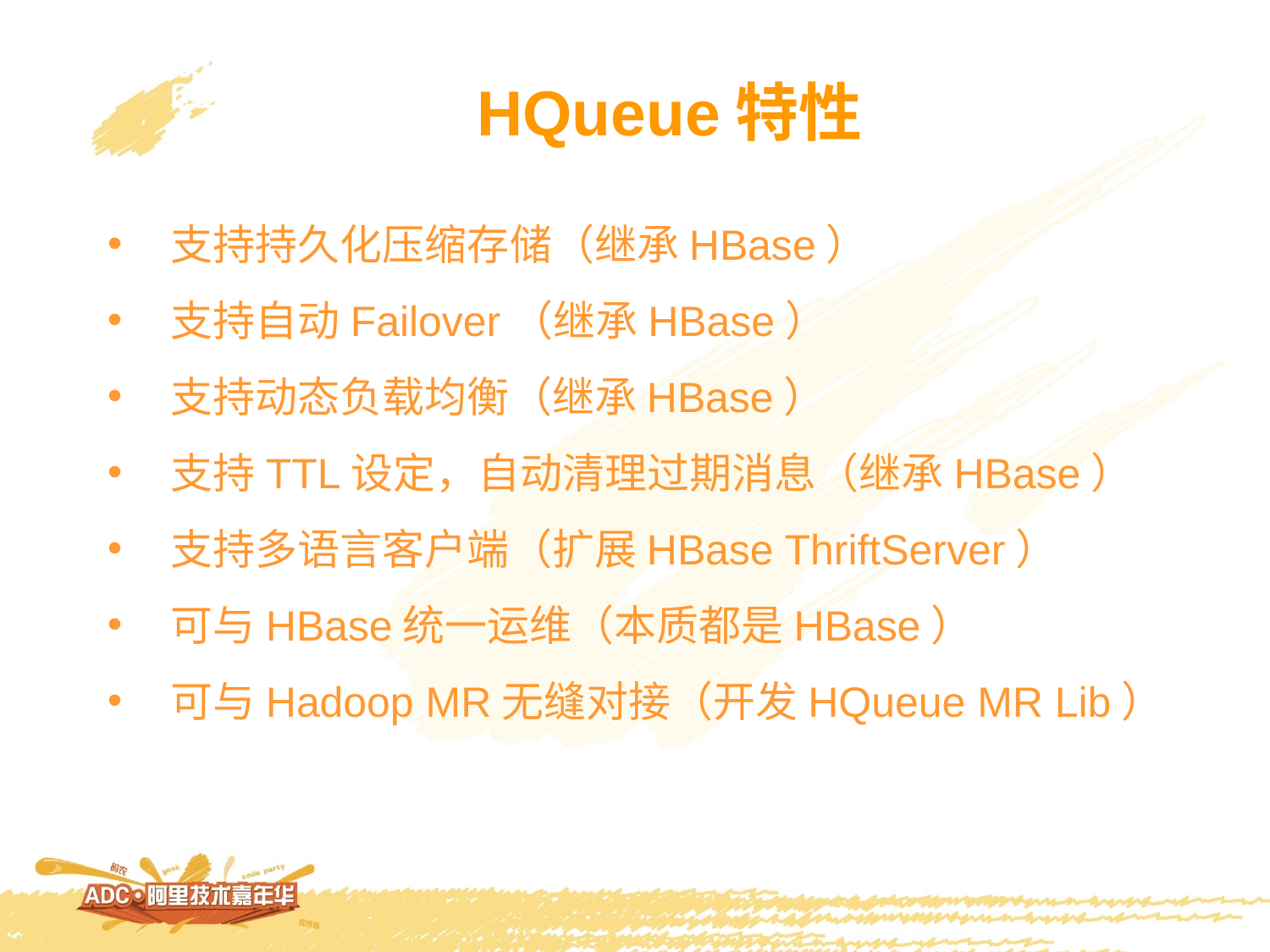

HQueue特性
支持持久化压缩存储（继承HBase）
支持自动Failover（继承HBase）
支持动态负载均衡（继承HBase）
支持TTL设定，自动清理过期消息（继承HBase）
支持多语言客户端（扩展HBase ThriftServer）
可与HBase统一运维（本质都是HBase）
可与Hadoop MR无缝对接（开发HQueue MR Lib）